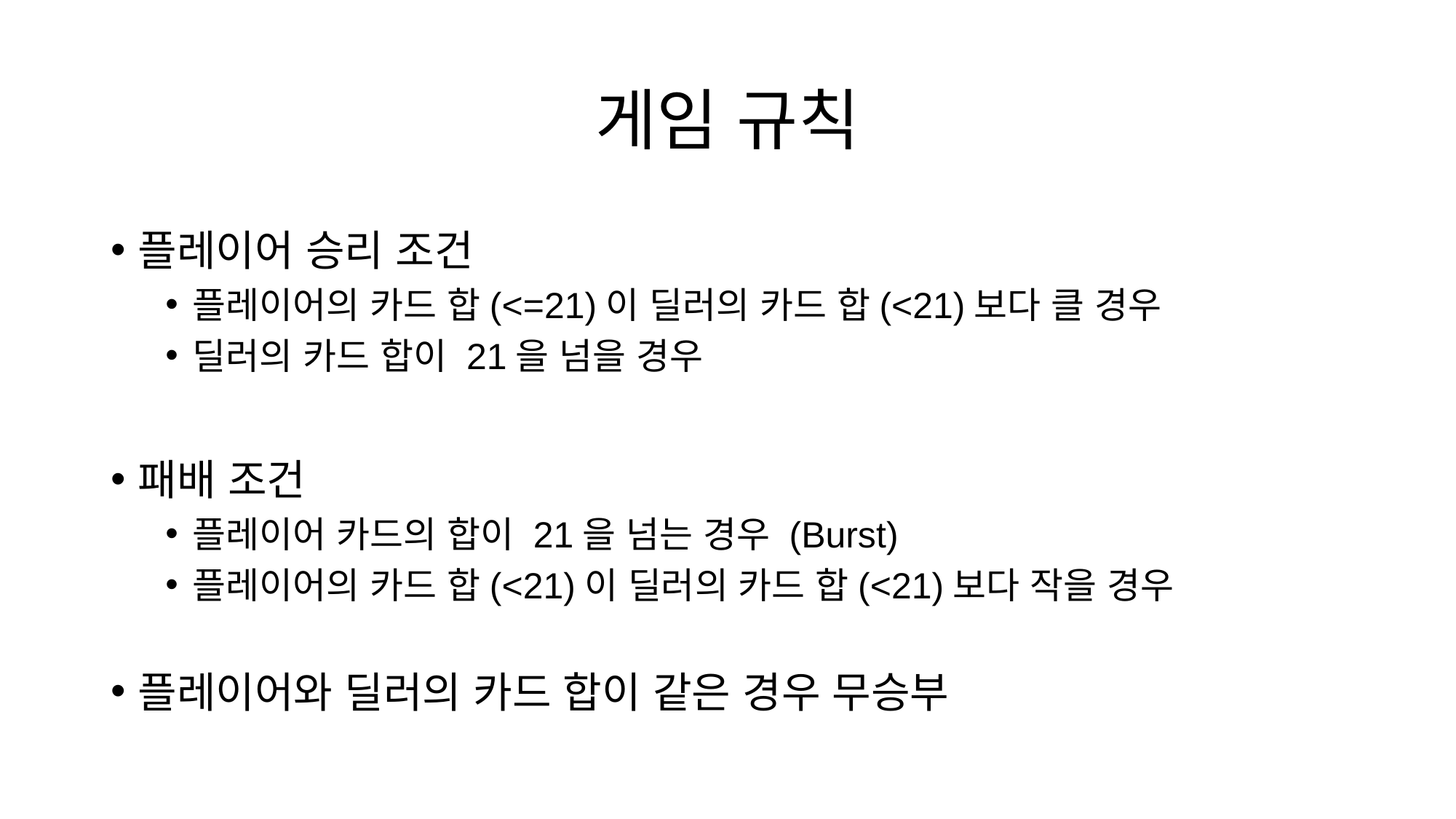

# 게임 규칙
플레이어 승리 조건
플레이어의 카드 합(<=21)이 딜러의 카드 합(<21)보다 클 경우
딜러의 카드 합이 21을 넘을 경우

패배 조건
플레이어 카드의 합이 21을 넘는 경우 (Burst)
플레이어의 카드 합(<21)이 딜러의 카드 합(<21)보다 작을 경우

플레이어와 딜러의 카드 합이 같은 경우 무승부